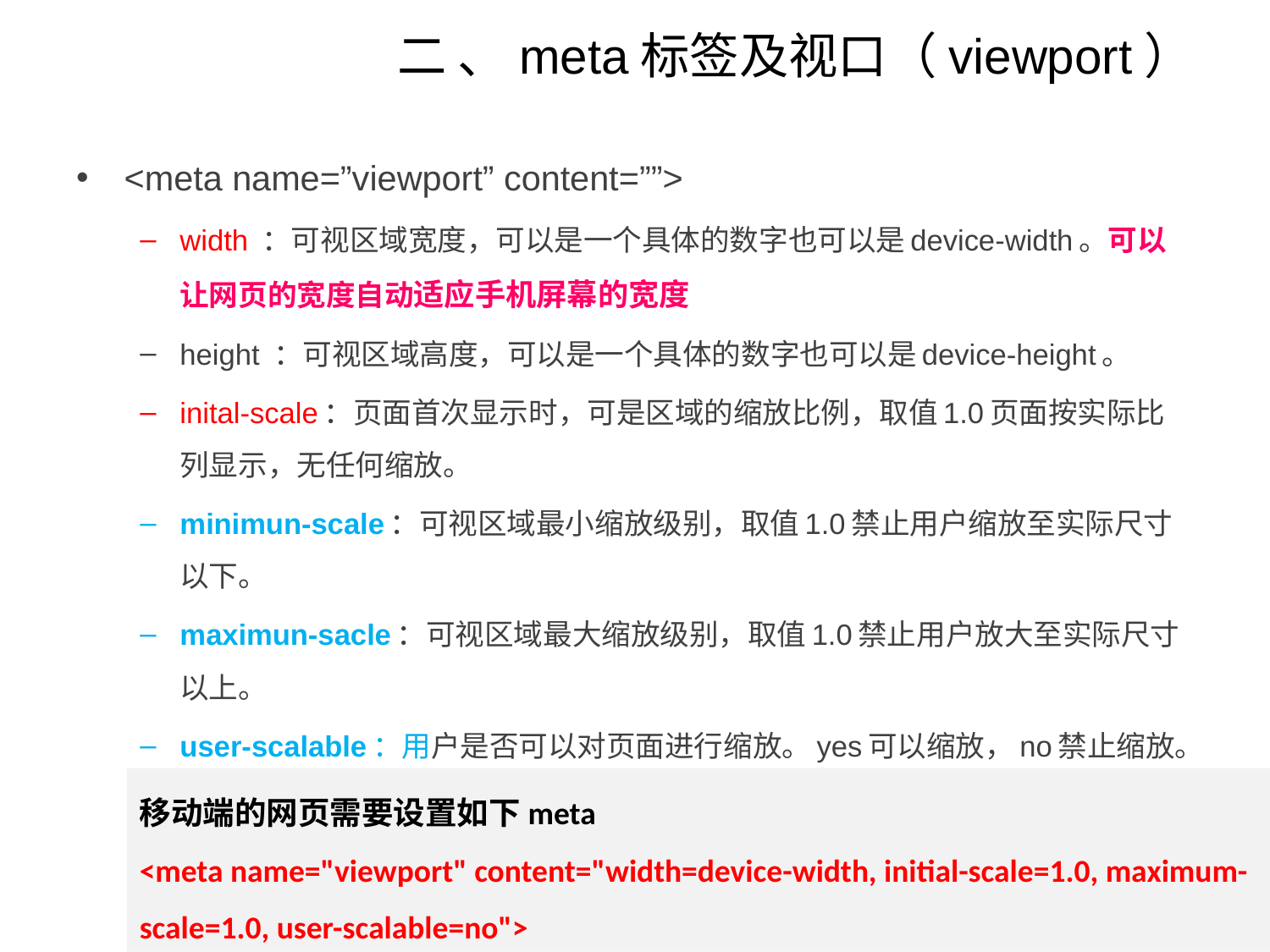

# 二 、meta标签及视口（viewport）
<meta name=”viewport” content=””>
width ：可视区域宽度，可以是一个具体的数字也可以是device-width。可以让网页的宽度自动适应手机屏幕的宽度
height ：可视区域高度，可以是一个具体的数字也可以是device-height。
inital-scale：页面首次显示时，可是区域的缩放比例，取值1.0页面按实际比列显示，无任何缩放。
minimun-scale：可视区域最小缩放级别，取值1.0禁止用户缩放至实际尺寸以下。
maximun-sacle：可视区域最大缩放级别，取值1.0禁止用户放大至实际尺寸以上。
user-scalable：用户是否可以对页面进行缩放。yes可以缩放，no禁止缩放。
移动端的网页需要设置如下meta
<meta name="viewport" content="width=device-width, initial-scale=1.0, maximum-scale=1.0, user-scalable=no">